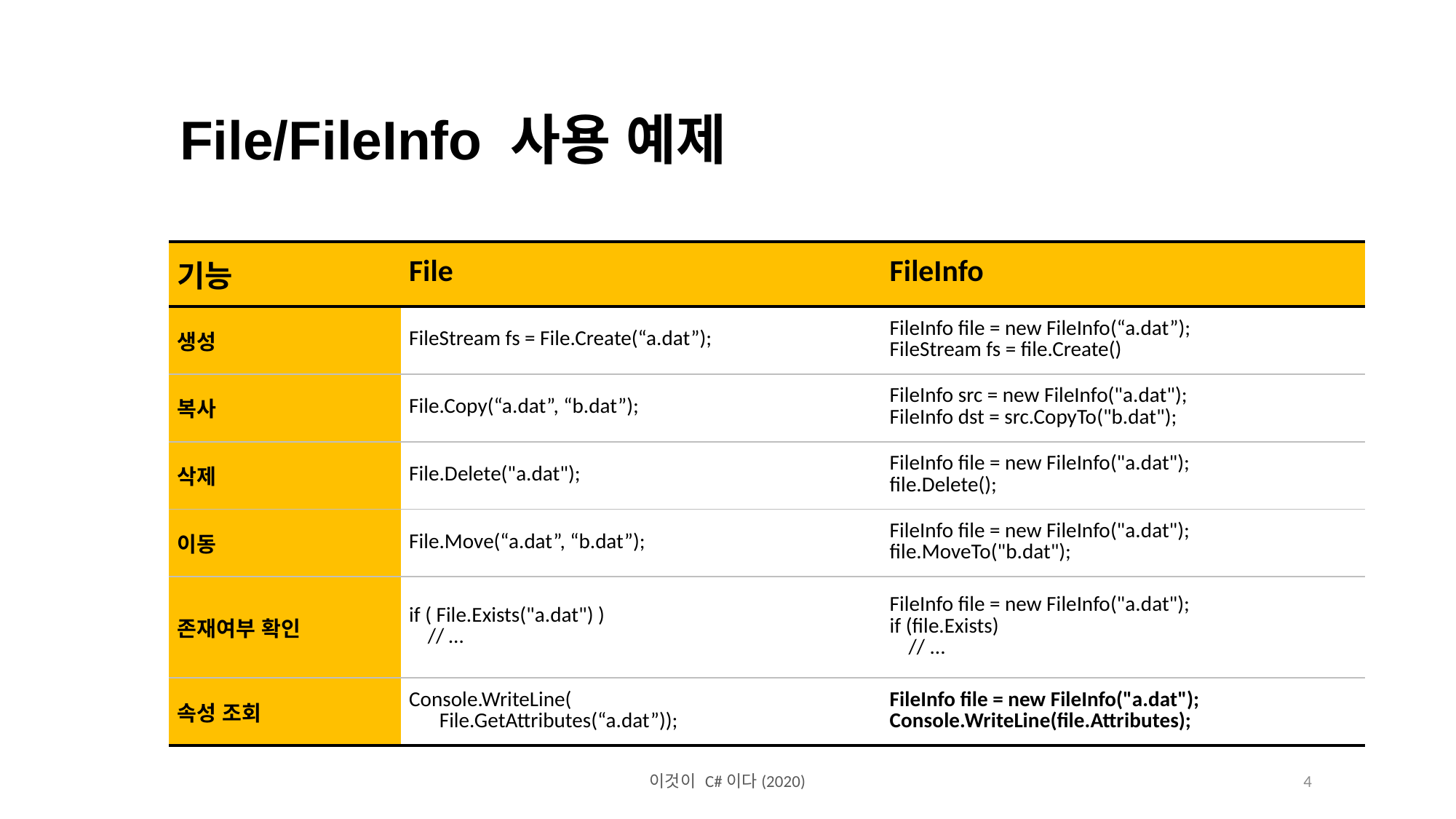

File/FileInfo 사용 예제
| 기능 | File | FileInfo |
| --- | --- | --- |
| 생성 | FileStream fs = File.Create(“a.dat”); | FileInfo file = new FileInfo(“a.dat”); FileStream fs = file.Create() |
| 복사 | File.Copy(“a.dat”, “b.dat”); | FileInfo src = new FileInfo("a.dat"); FileInfo dst = src.CopyTo("b.dat"); |
| 삭제 | File.Delete("a.dat"); | FileInfo file = new FileInfo("a.dat"); file.Delete(); |
| 이동 | File.Move(“a.dat”, “b.dat”); | FileInfo file = new FileInfo("a.dat"); file.MoveTo("b.dat"); |
| 존재여부 확인 | if ( File.Exists("a.dat") ) // … | FileInfo file = new FileInfo("a.dat"); if (file.Exists) // ... |
| 속성 조회 | Console.WriteLine( File.GetAttributes(“a.dat”)); | FileInfo file = new FileInfo("a.dat"); Console.WriteLine(file.Attributes); |
이것이 C#이다(2020)
4